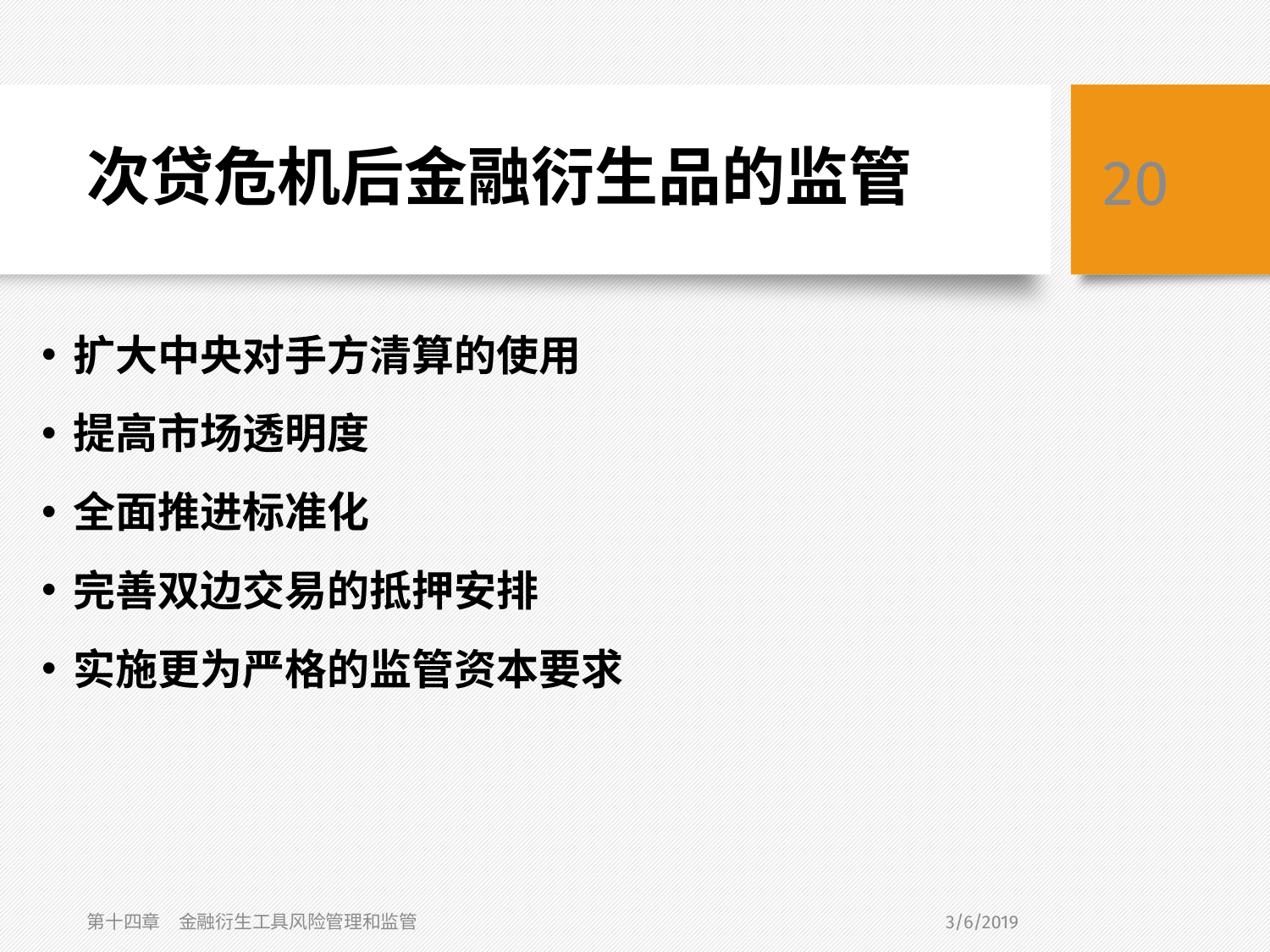

# 次贷危机后金融衍生品的监管
20
扩大中央对手方清算的使用
提高市场透明度
全面推进标准化
完善双边交易的抵押安排
实施更为严格的监管资本要求

3/6/2019
第十四章　金融衍生工具风险管理和监管